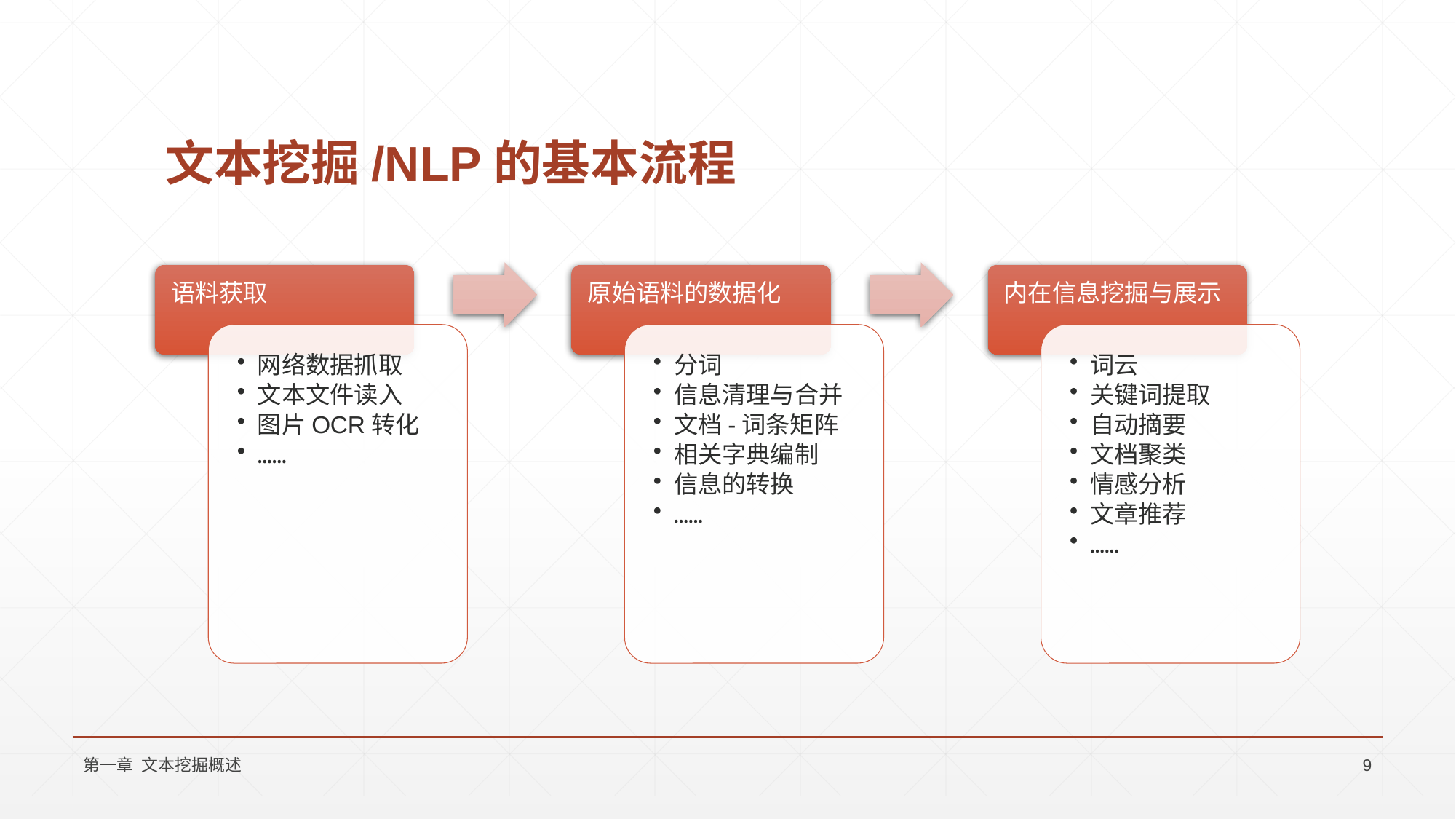

# 文本挖掘/NLP的基本流程
语料获取
网络数据抓取
文本文件读入
图片OCR转化
……

原始语料的数据化
分词
信息清理与合并
文档-词条矩阵
相关字典编制
信息的转换
……

内在信息挖掘与展示
词云
关键词提取
自动摘要
文档聚类
情感分析
文章推荐
……
第一章  文本挖掘概述
9